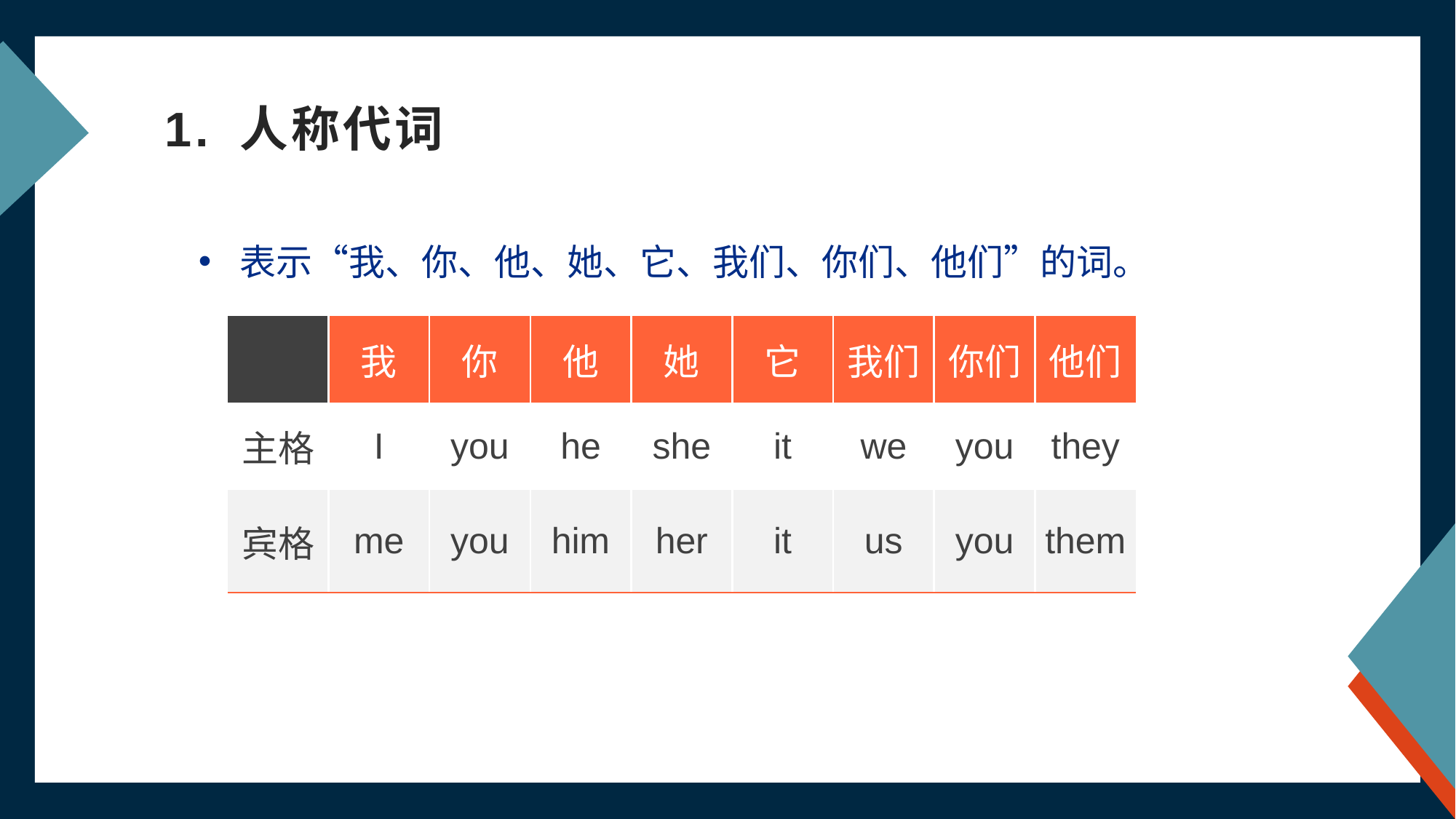

# 1. 人称代词
表示“我、你、他、她、它、我们、你们、他们”的词。
|  | 我 | 你 | 他 | 她 | 它 | 我们 | 你们 | 他们 |
| --- | --- | --- | --- | --- | --- | --- | --- | --- |
| 主格 | I | you | he | she | it | we | you | they |
| 宾格 | me | you | him | her | it | us | you | them |